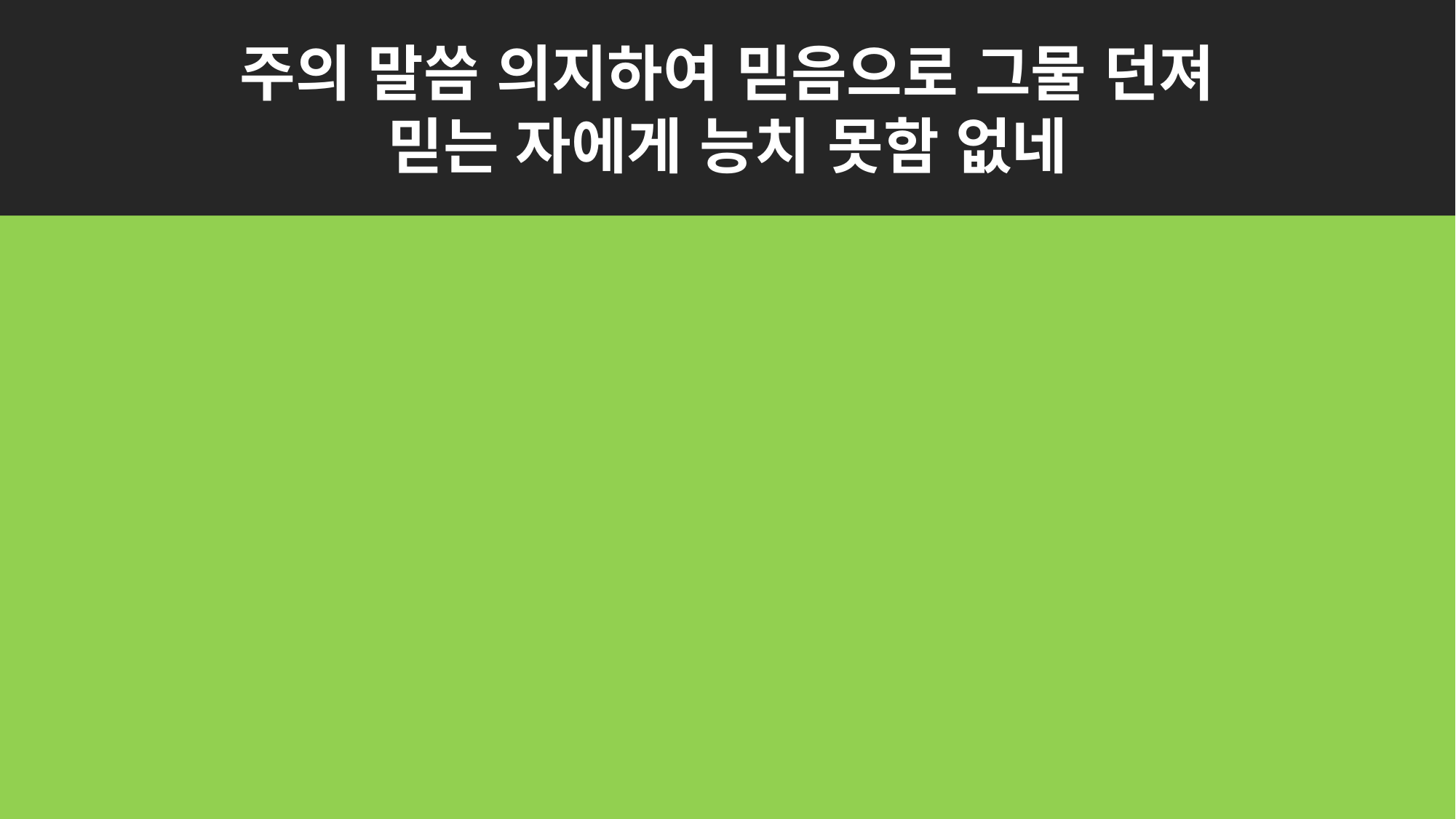

주의 말씀 의지하여 믿음으로 그물 던져
믿는 자에게 능치 못함 없네